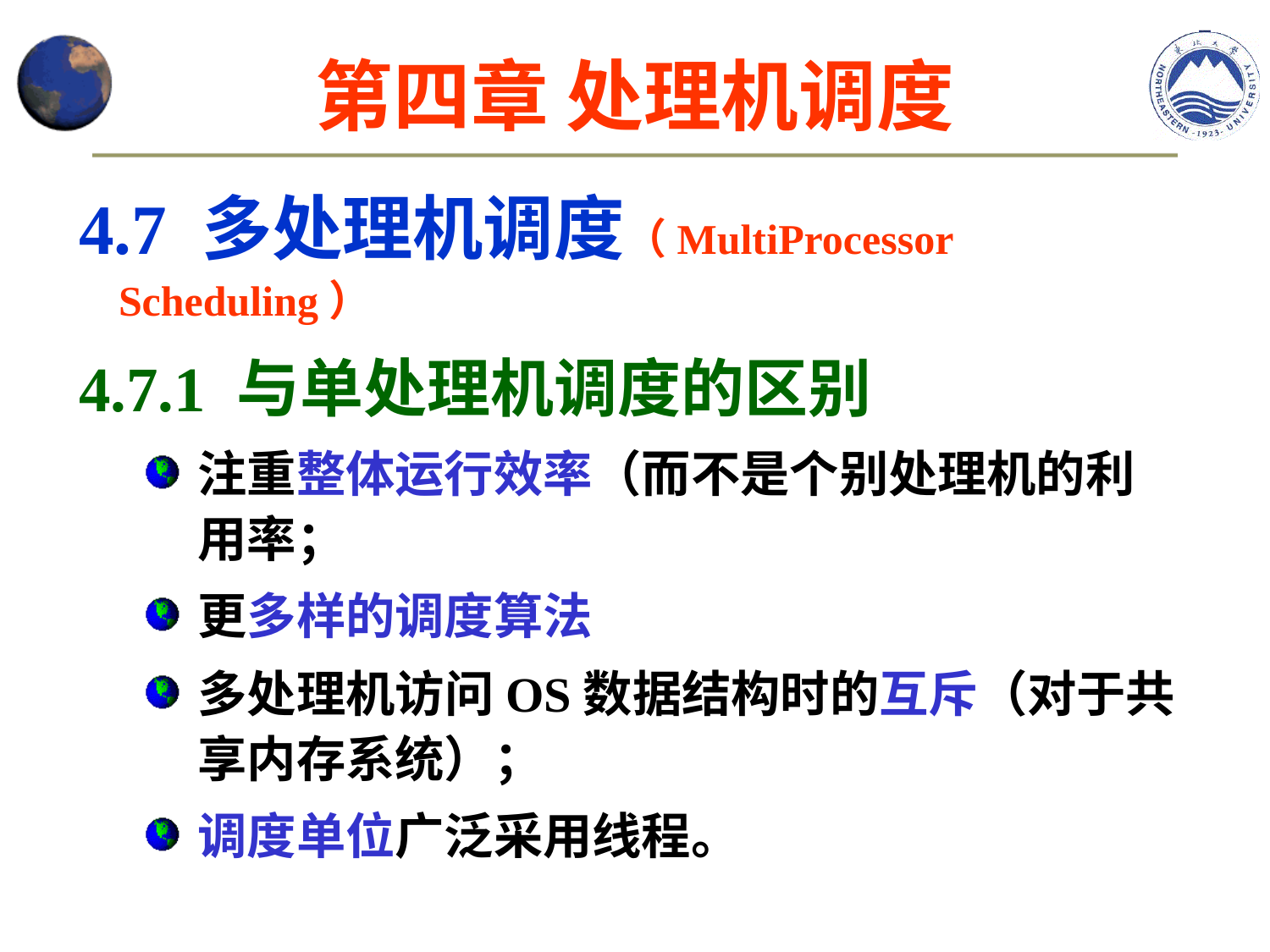

# 第四章 处理机调度
4.7 多处理机调度（MultiProcessor Scheduling）
4.7.1 与单处理机调度的区别
注重整体运行效率（而不是个别处理机的利用率；
更多样的调度算法
多处理机访问OS数据结构时的互斥（对于共享内存系统）；
调度单位广泛采用线程。